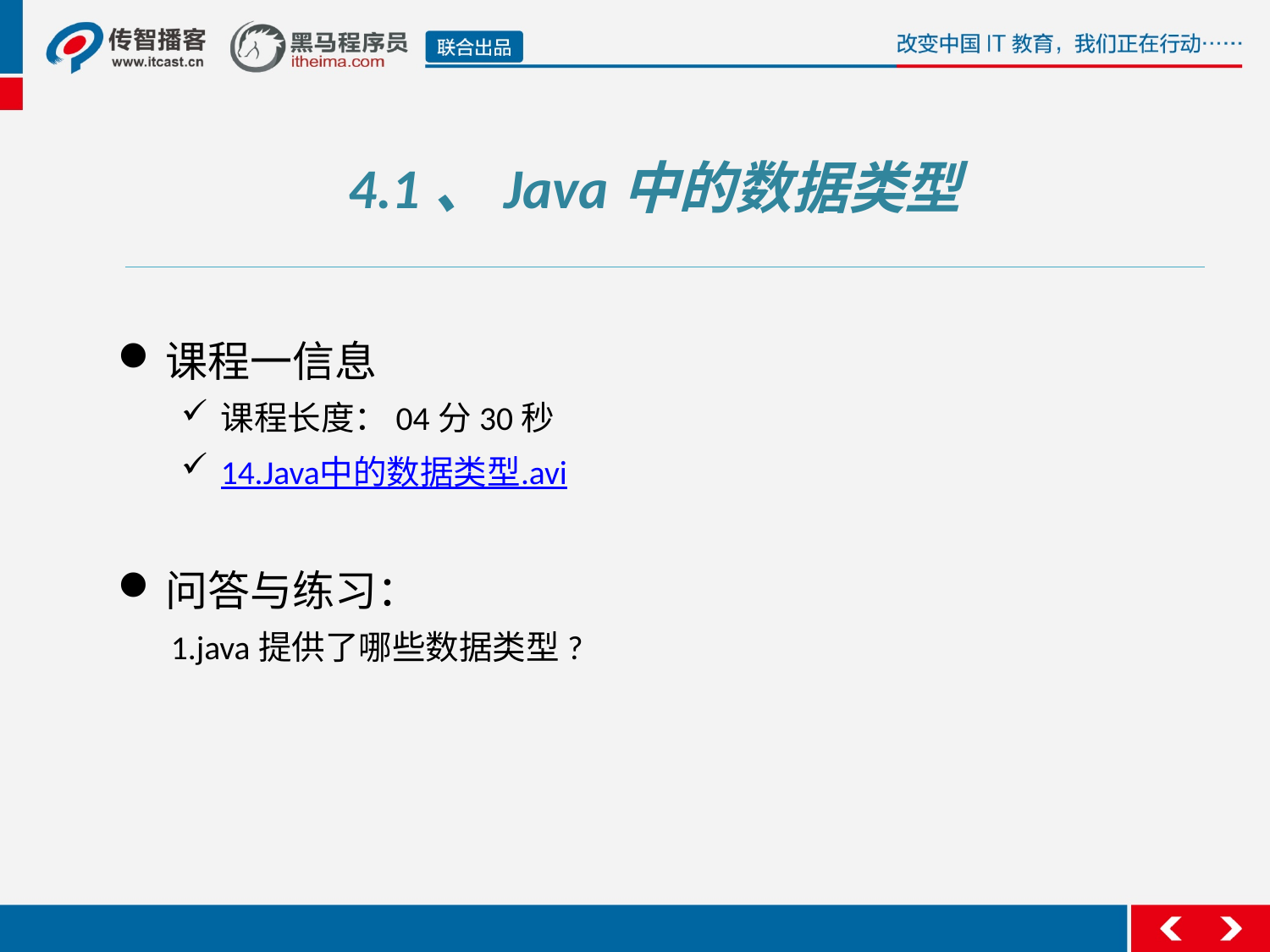

4.1、Java中的数据类型

课程一信息
课程长度：04分30秒
14.Java中的数据类型.avi

问答与练习：
       1.java提供了哪些数据类型?